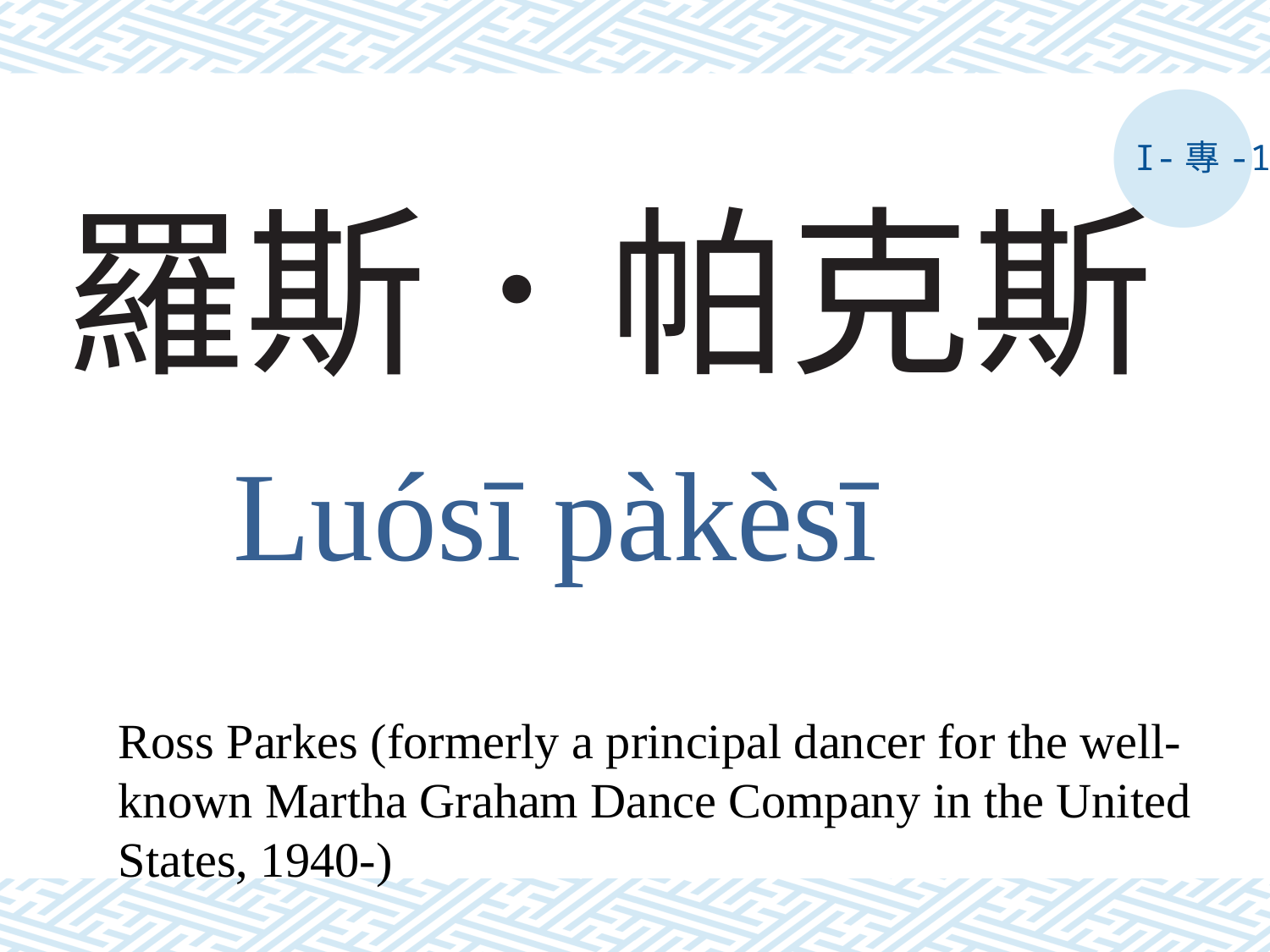

I-專-1

# 羅斯．帕克斯
Luósī pàkèsī
Ross Parkes (formerly a principal dancer for the well-known Martha Graham Dance Company in the United States, 1940-)